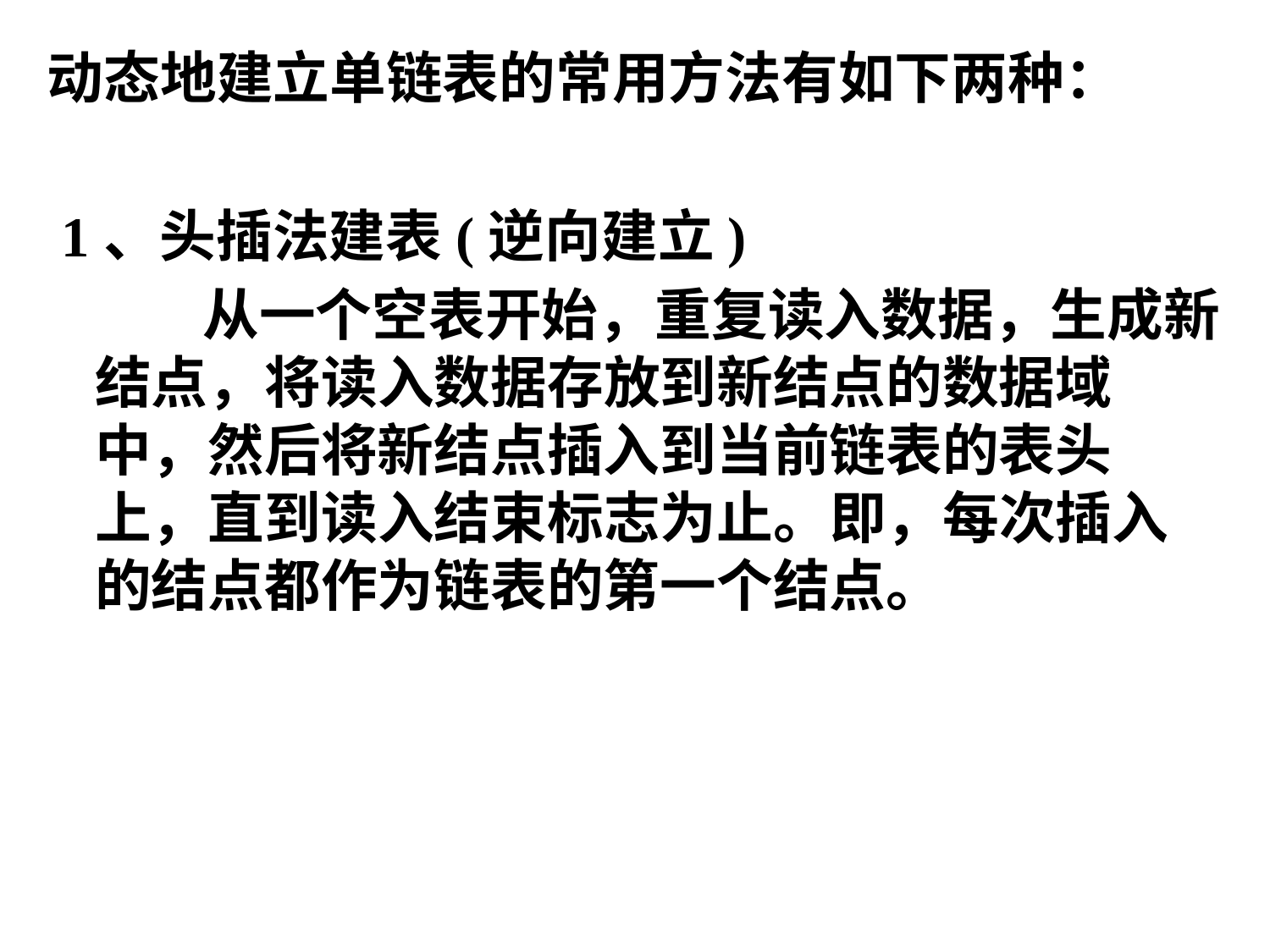

动态地建立单链表的常用方法有如下两种：

 1、头插法建表(逆向建立)
           从一个空表开始，重复读入数据，生成新结点，将读入数据存放到新结点的数据域中，然后将新结点插入到当前链表的表头上，直到读入结束标志为止。即，每次插入的结点都作为链表的第一个结点。